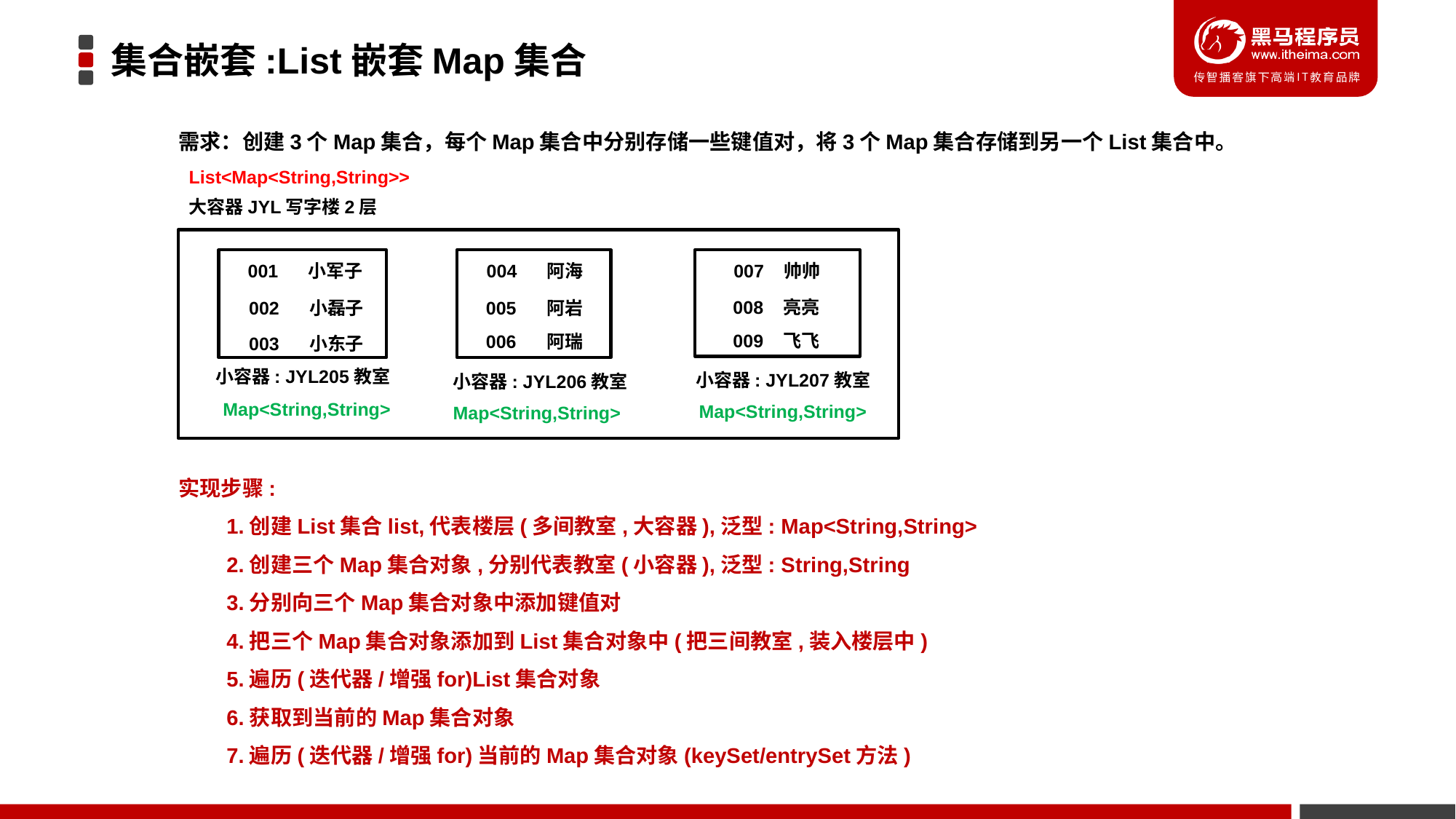

# 集合嵌套:List嵌套Map集合
需求：创建3个Map集合，每个Map集合中分别存储一些键值对，将3个Map集合存储到另一个List集合中。
List<Map<String,String>>
大容器JYL写字楼2层

001     小军子
002     小磊子
003     小东子

004     阿海
005     阿岩
006     阿瑞

007   帅帅
008   亮亮
009   飞飞
小容器: JYL205教室
小容器: JYL207教室
小容器: JYL206教室
Map<String,String>
Map<String,String>
Map<String,String>
实现步骤:
        1.创建List集合list,代表楼层(多间教室,大容器),泛型: Map<String,String>
        2.创建三个Map集合对象,分别代表教室(小容器),泛型: String,String
        3.分别向三个Map集合对象中添加键值对
        4.把三个Map集合对象添加到List集合对象中(把三间教室,装入楼层中)
        5.遍历(迭代器/增强for)List集合对象
        6.获取到当前的Map集合对象
        7.遍历(迭代器/增强for)当前的Map集合对象(keySet/entrySet方法)